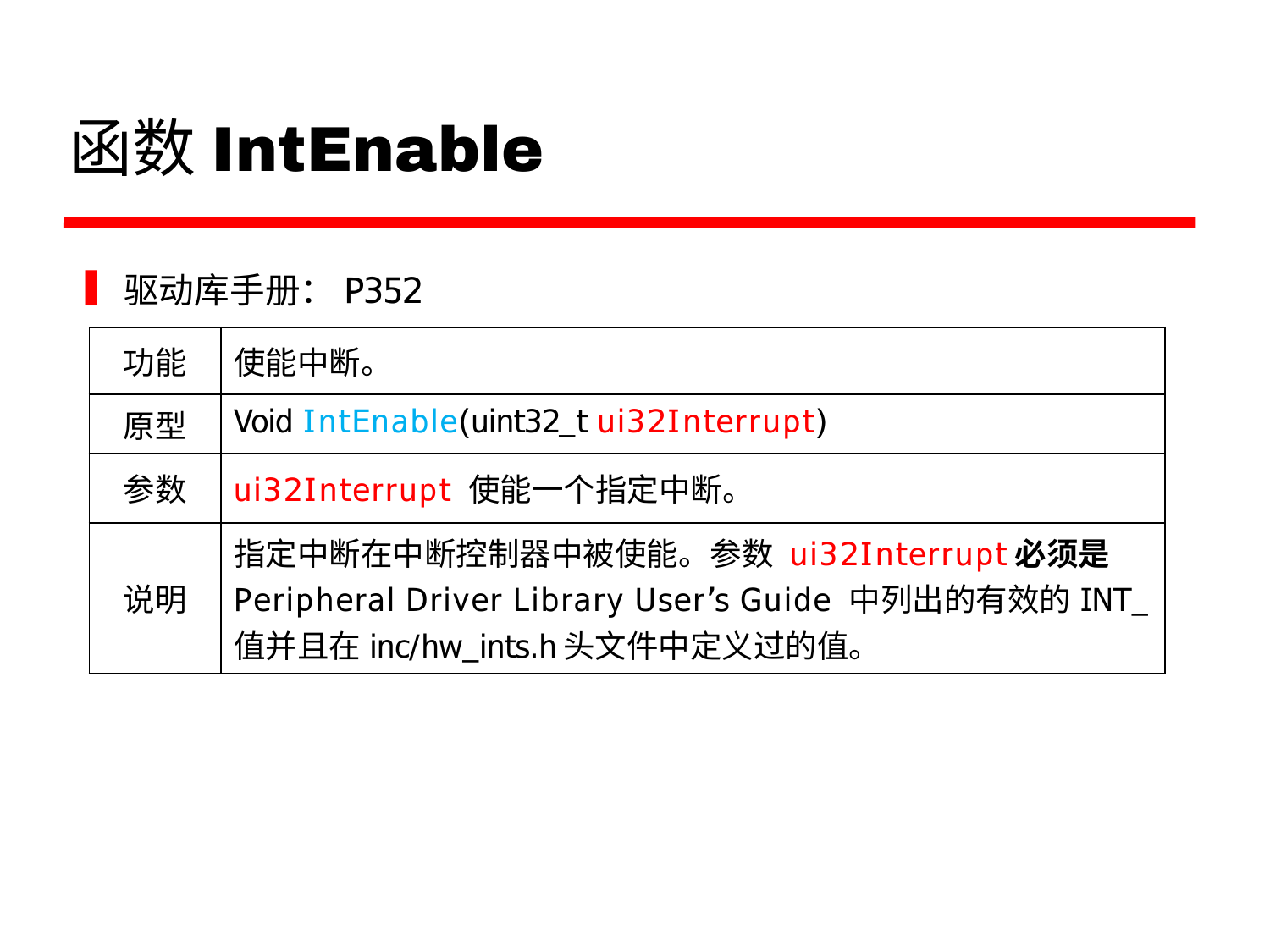

# 函数IntEnable
驱动库手册：P352
| 功能 | 使能中断。 |
| --- | --- |
| 原型 | Void IntEnable(uint32\_t ui32Interrupt) |
| 参数 | ui32Interrupt 使能一个指定中断。 |
| 说明 | 指定中断在中断控制器中被使能。参数 ui32Interrupt必须是 Peripheral Driver Library User’s Guide 中列出的有效的INT\_ 值并且在inc/hw\_ints.h头文件中定义过的值。 |